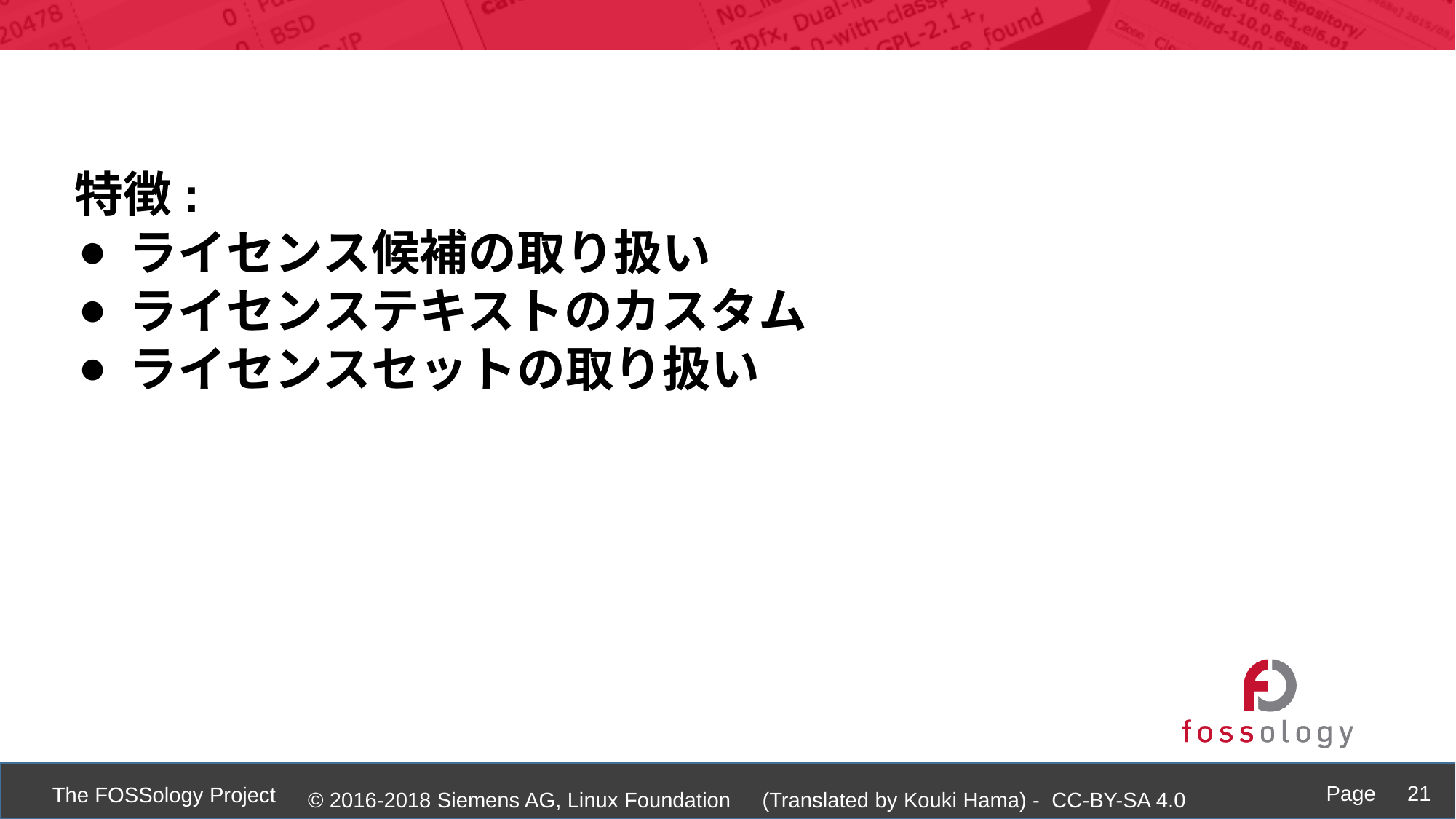

特徴:
ライセンス候補の取り扱い
ライセンステキストのカスタム
ライセンスセットの取り扱い